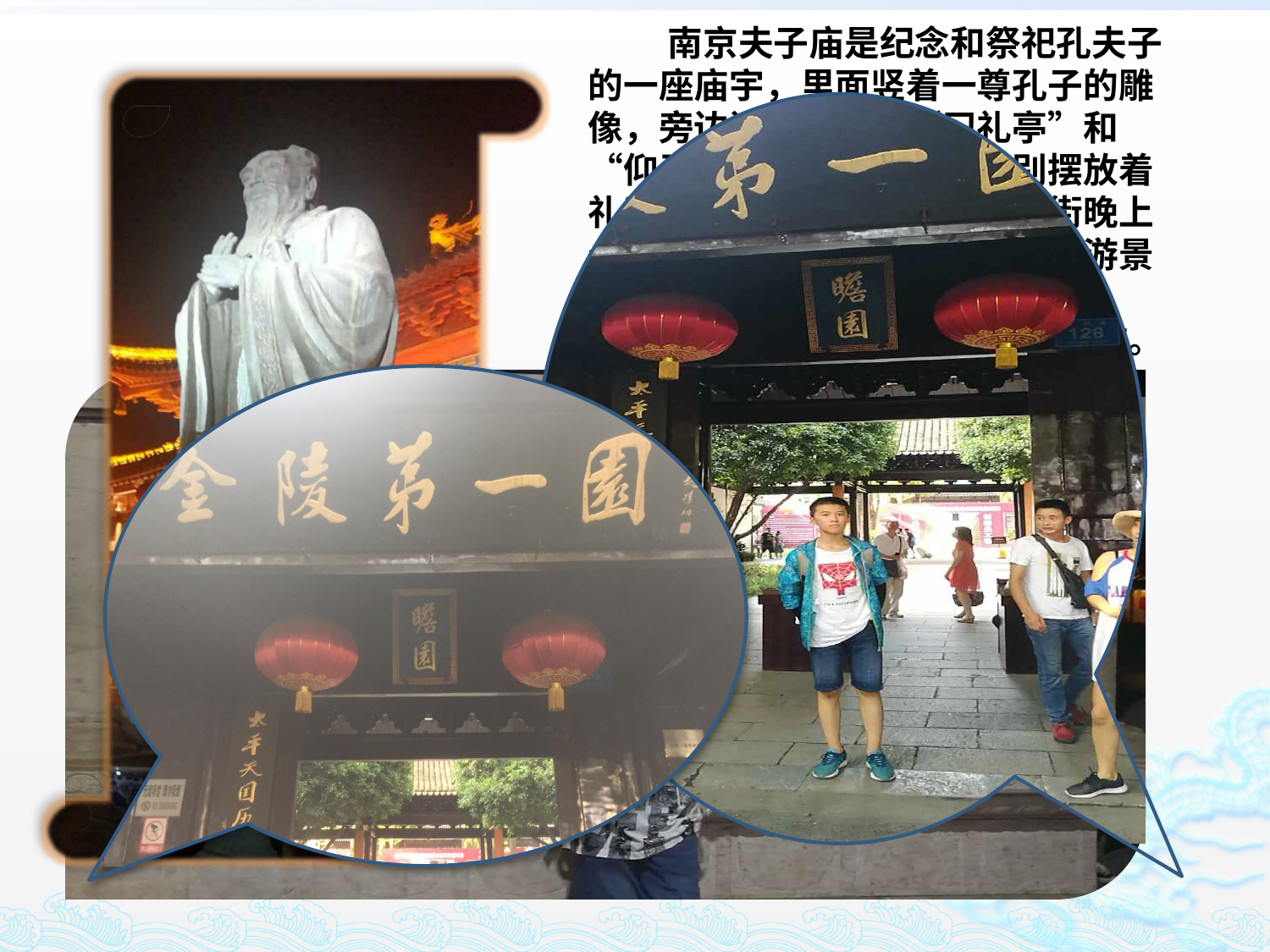

南京夫子庙是纪念和祭祀孔夫子的一座庙宇，里面竖着一尊孔子的雕像，旁边还有被称作“习礼亭”和“仰圣亭”的两座亭子，分别摆放着礼运钟和圣音鼓。夫子庙步行街晚上十分繁华热闹，附近还有不少旅游景点。
         瞻园有“金陵第一园”的美誉。里面设有太平天国历史博物馆.